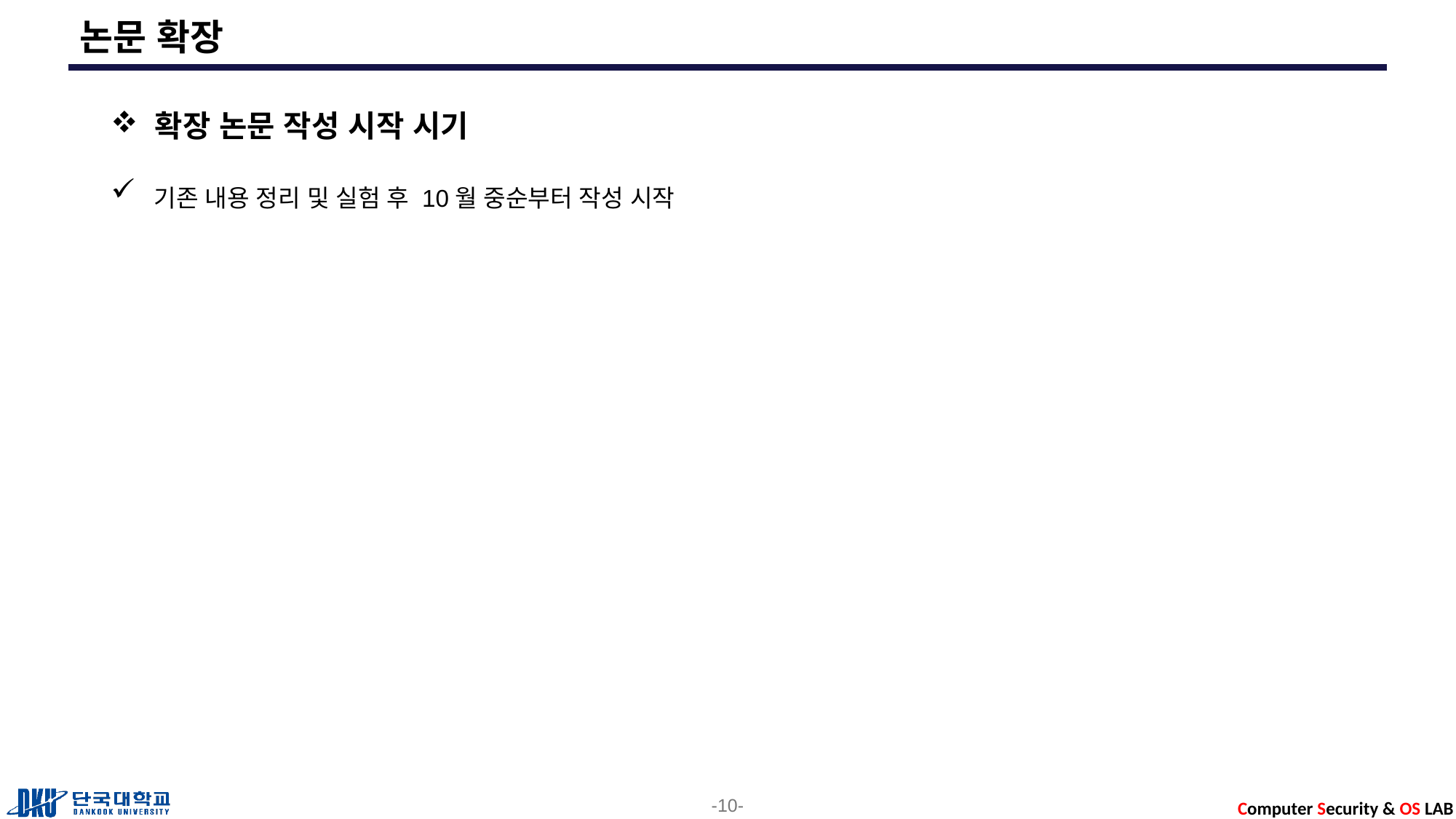

# 논문 확장
 확장 논문 작성 시작 시기
 기존 내용 정리 및 실험 후 10월 중순부터 작성 시작
-10-